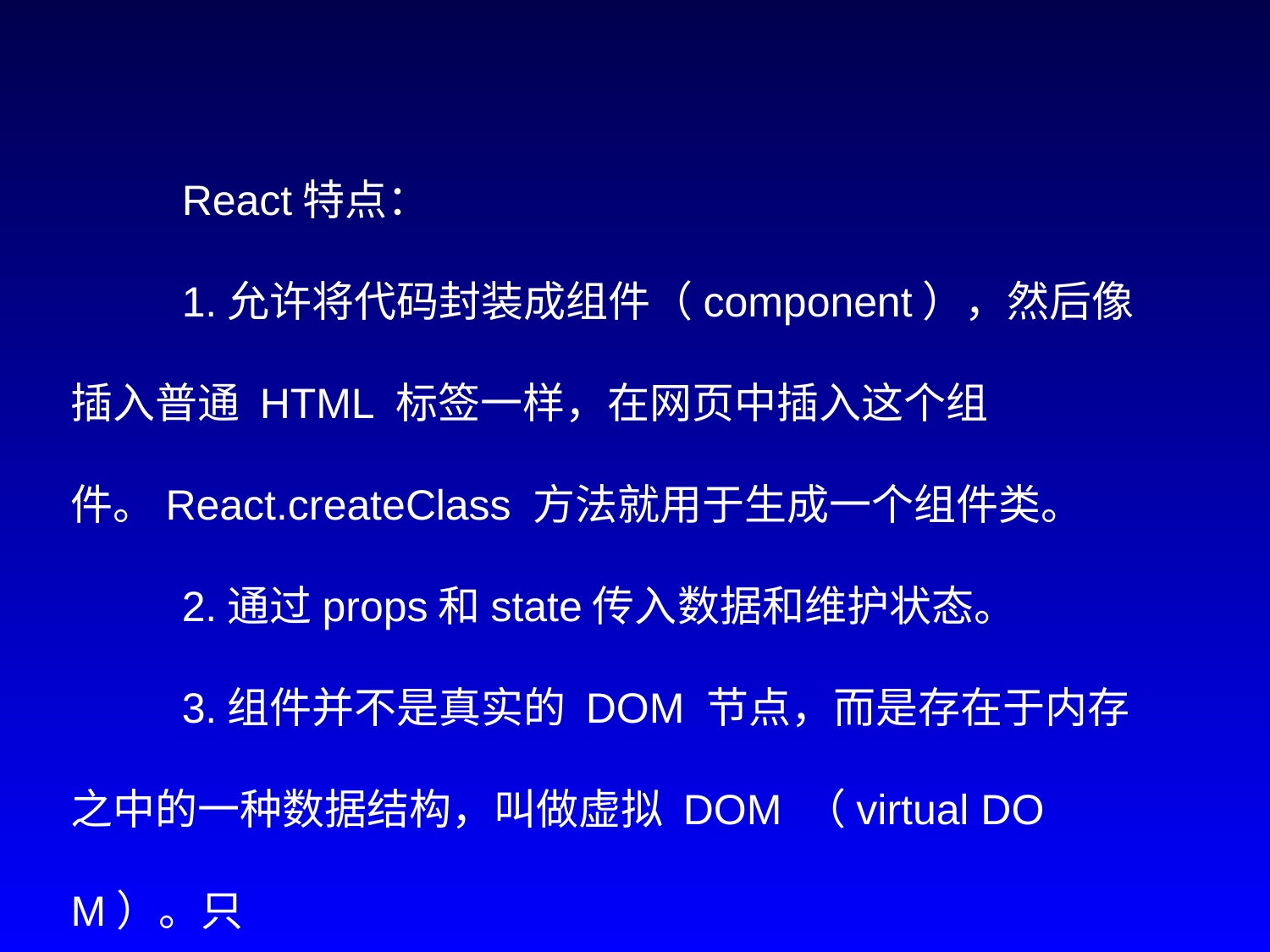

React特点：
1.允许将代码封装成组件（component），然后像插入普通 HTML 标签一样，在网页中插入这个组件。React.createClass 方法就用于生成一个组件类。
2.通过props和state传入数据和维护状态。
3.组件并不是真实的 DOM 节点，而是存在于内存之中的一种数据结构，叫做虚拟 DOM （virtual DOM）。只